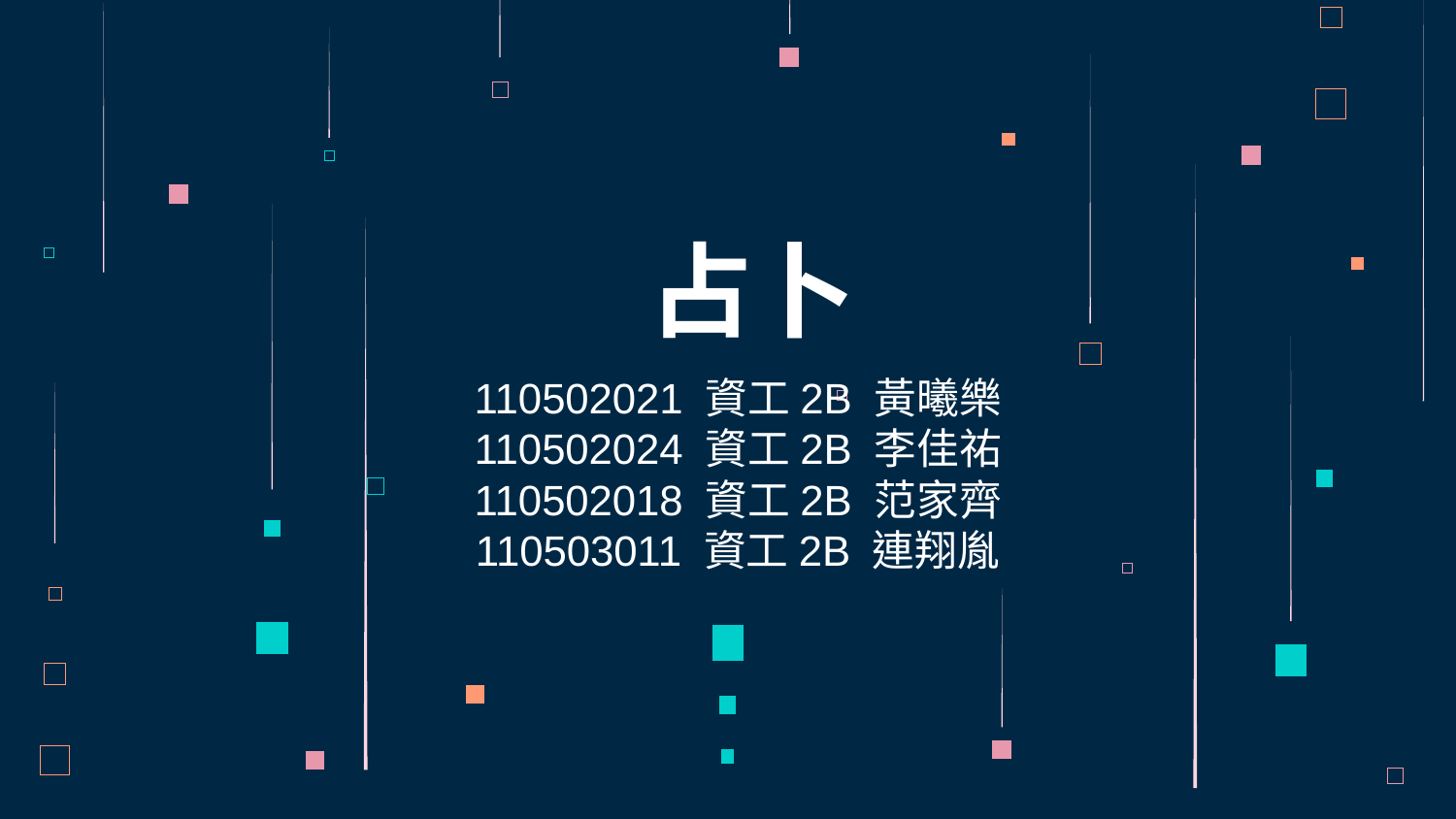

# 占卜

110502021 資工2B 黃曦樂
110502024 資工2B 李佳祐
110502018 資工2B 范家齊
110503011 資工2B 連翔胤